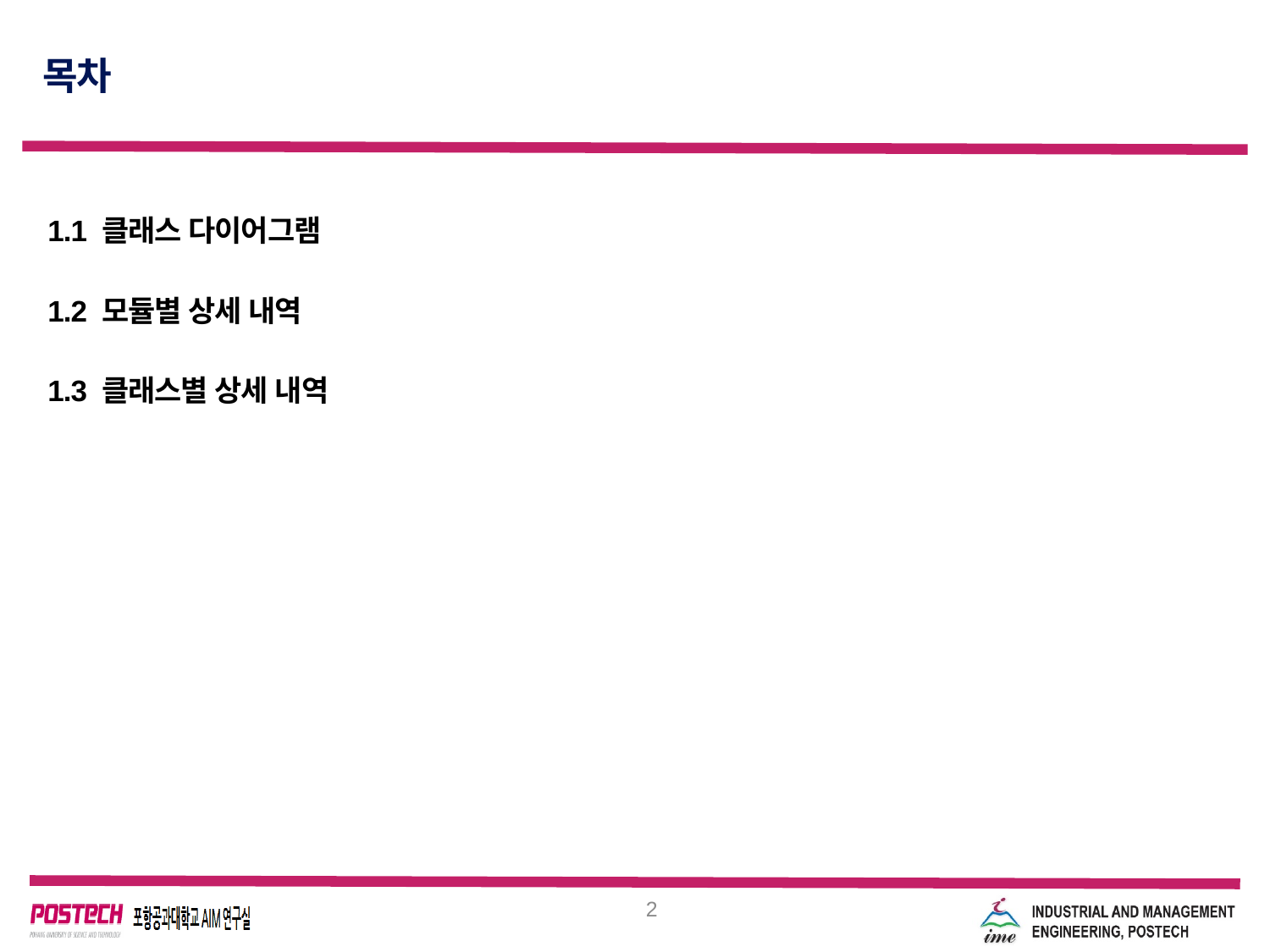

# 목차
1.1 클래스 다이어그램
1.2 모듈별 상세 내역
1.3 클래스별 상세 내역
2